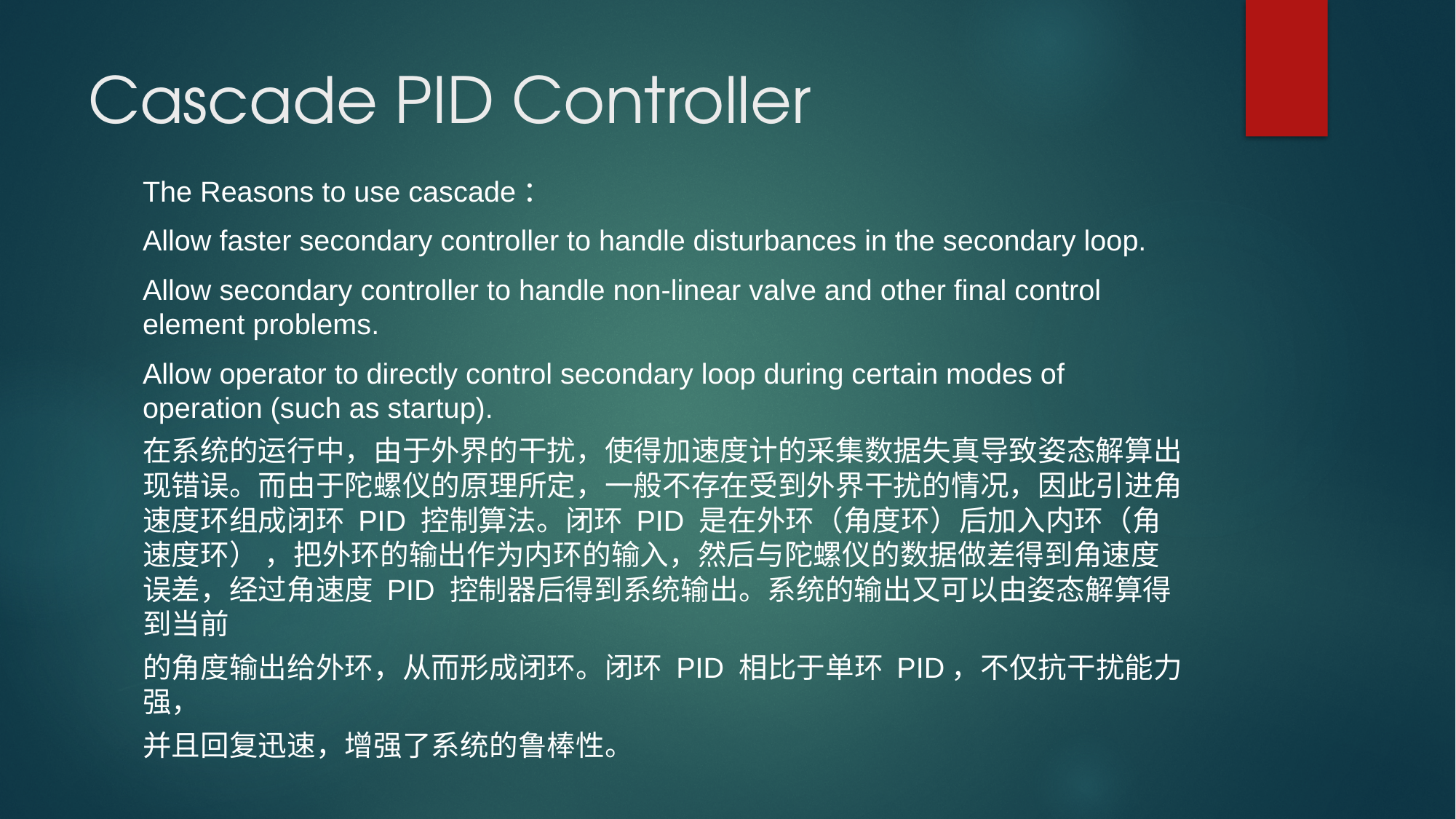

# Cascade PID Controller
The Reasons to use cascade：
Allow faster secondary controller to handle disturbances in the secondary loop.
Allow secondary controller to handle non-linear valve and other final control element problems.
Allow operator to directly control secondary loop during certain modes of operation (such as startup).
在系统的运行中，由于外界的干扰，使得加速度计的采集数据失真导致姿态解算出现错误。而由于陀螺仪的原理所定，一般不存在受到外界干扰的情况，因此引进角速度环组成闭环 PID 控制算法。闭环 PID 是在外环（角度环）后加入内环（角速度环） ，把外环的输出作为内环的输入，然后与陀螺仪的数据做差得到角速度误差，经过角速度 PID 控制器后得到系统输出。系统的输出又可以由姿态解算得到当前
的角度输出给外环，从而形成闭环。闭环 PID 相比于单环 PID，不仅抗干扰能力强，
并且回复迅速，增强了系统的鲁棒性。